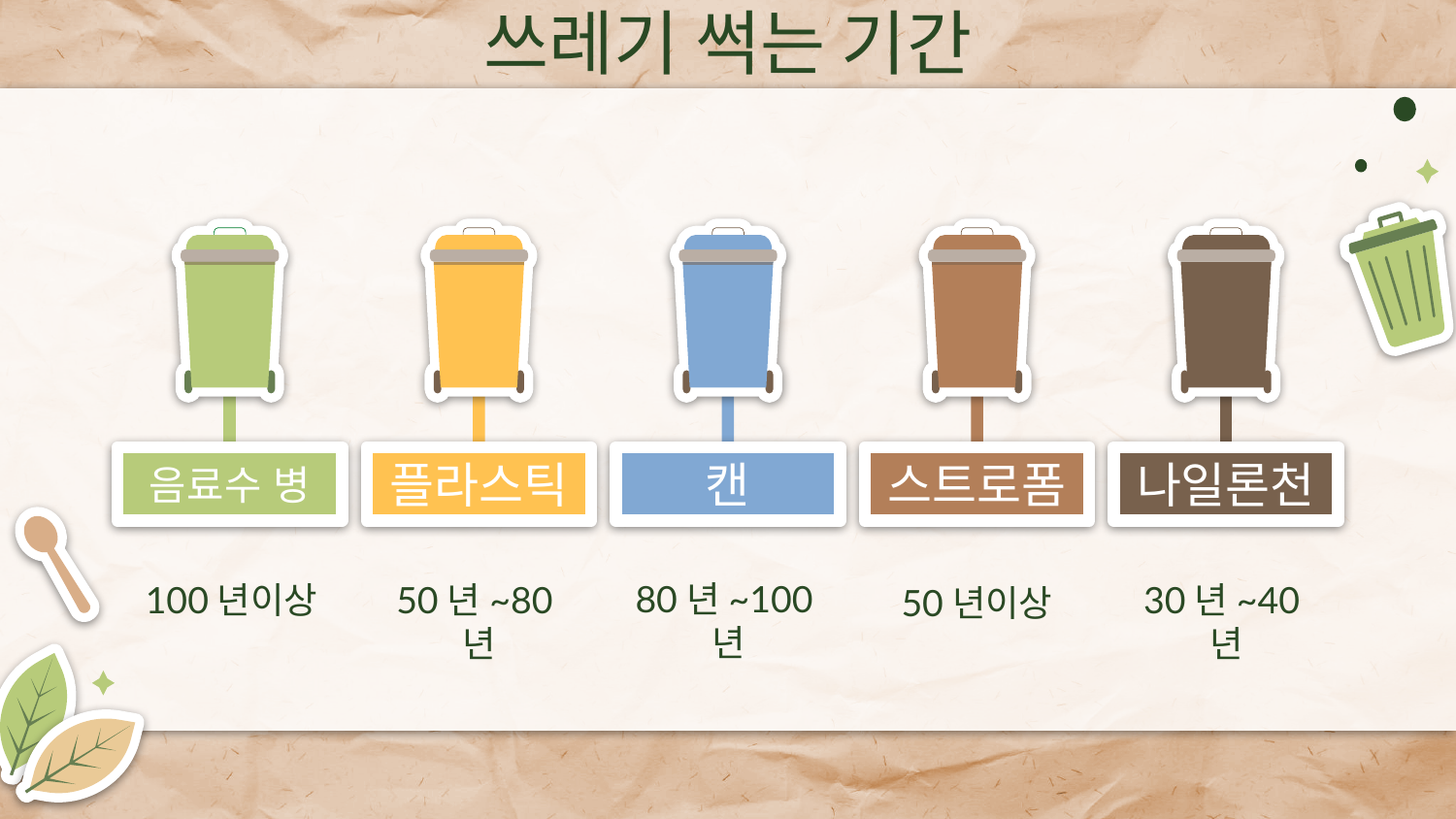

# 쓰레기 썩는 기간

음료수 병
플라스틱
캔
스트로폼
나일론천

80년~100년

100년이상

30년~40년

50년이상

50년~80년